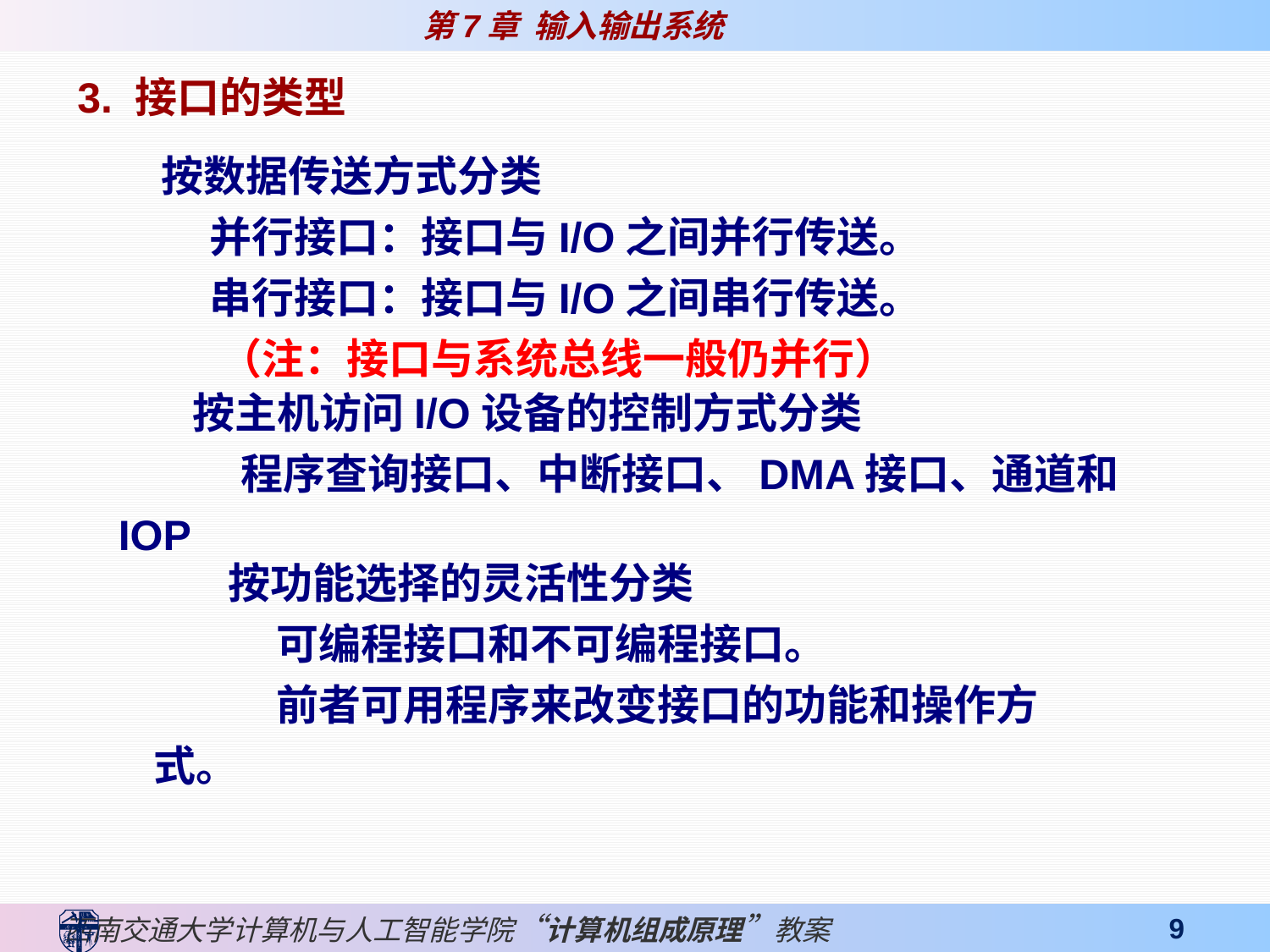

3. 接口的类型
按数据传送方式分类
    并行接口：接口与I/O之间并行传送。
    串行接口：接口与I/O之间串行传送。
     （注：接口与系统总线一般仍并行）
按主机访问I/O设备的控制方式分类
    程序查询接口、中断接口、DMA接口、通道和IOP
按功能选择的灵活性分类
    可编程接口和不可编程接口。
    前者可用程序来改变接口的功能和操作方式。